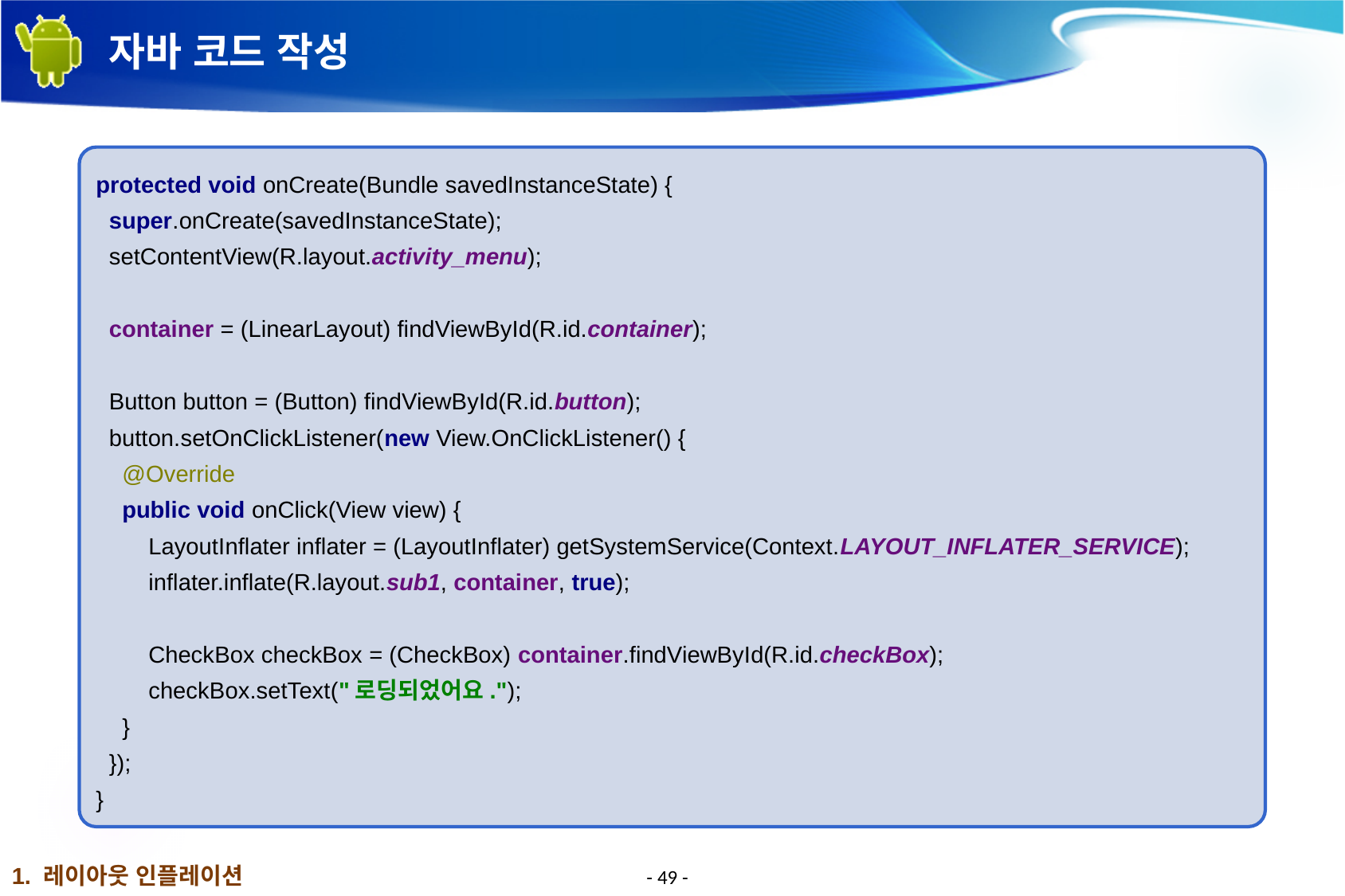

# 자바 코드 작성
protected void onCreate(Bundle savedInstanceState) {
  super.onCreate(savedInstanceState);
  setContentView(R.layout.activity_menu);
  container = (LinearLayout) findViewById(R.id.container);
  Button button = (Button) findViewById(R.id.button);
  button.setOnClickListener(new View.OnClickListener() {
    @Override
    public void onClick(View view) {
        LayoutInflater inflater = (LayoutInflater) getSystemService(Context.LAYOUT_INFLATER_SERVICE);
        inflater.inflate(R.layout.sub1, container, true);
        CheckBox checkBox = (CheckBox) container.findViewById(R.id.checkBox);
        checkBox.setText("로딩되었어요.");
    }
  });
}
1. 레이아웃 인플레이션